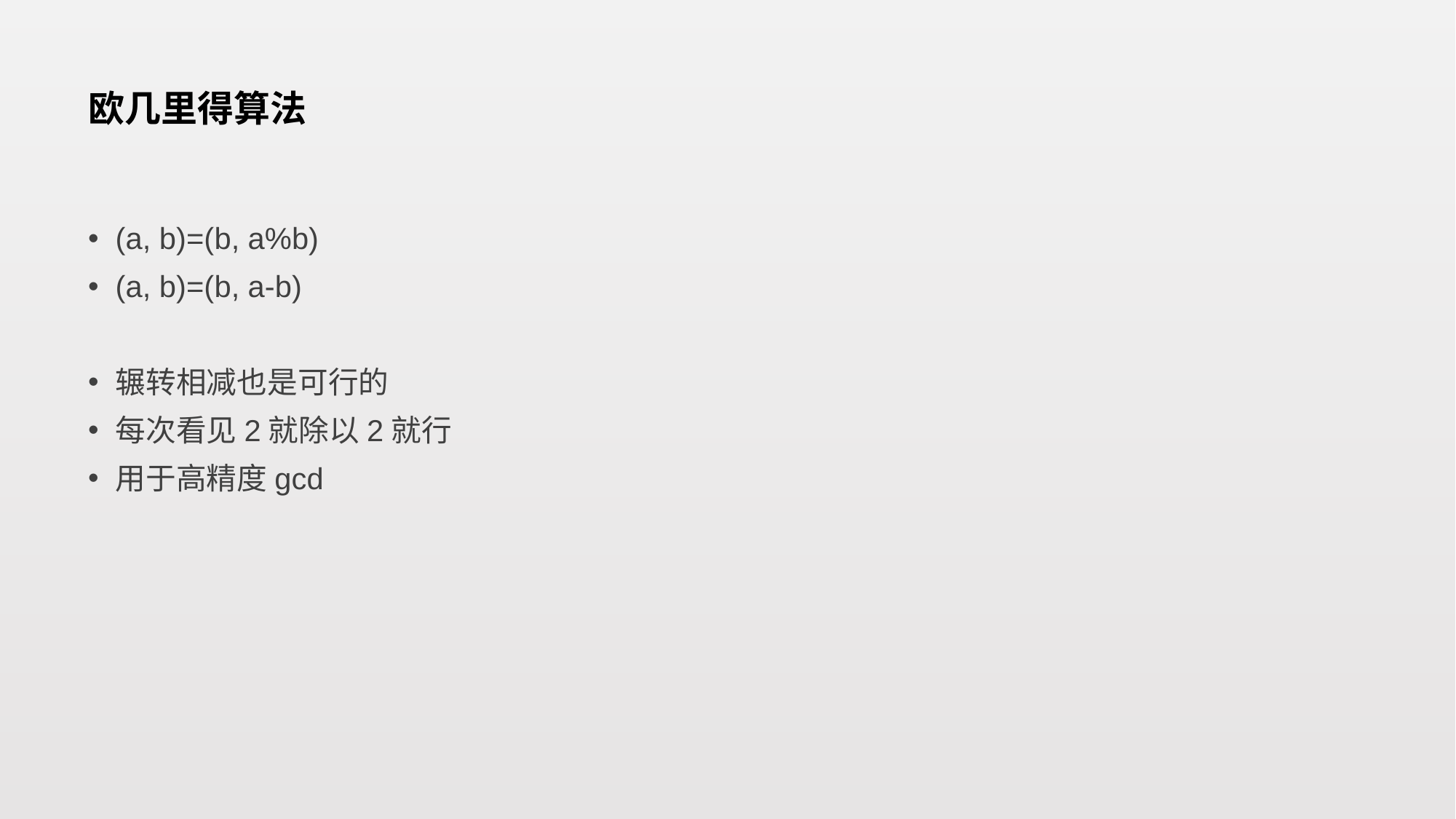

# 欧几里得算法
(a, b)=(b, a%b)
(a, b)=(b, a-b)

辗转相减也是可行的
每次看见2就除以2就行
用于高精度gcd